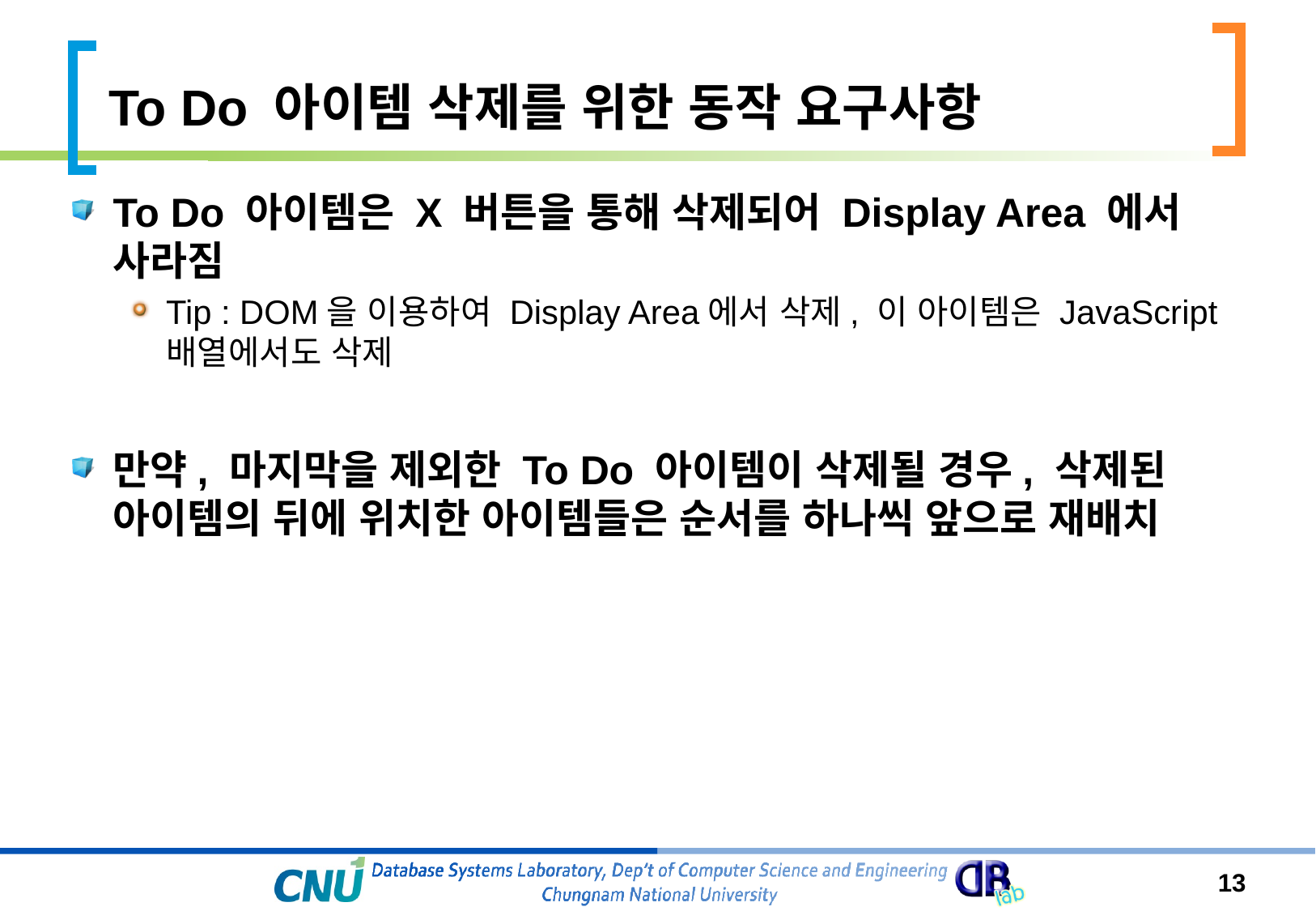

# To Do 아이템 삭제를 위한 동작 요구사항
To Do 아이템은 X 버튼을 통해 삭제되어 Display Area 에서 사라짐
Tip : DOM을 이용하여 Display Area에서 삭제, 이 아이템은 JavaScript 배열에서도 삭제

만약, 마지막을 제외한 To Do 아이템이 삭제될 경우, 삭제된 아이템의 뒤에 위치한 아이템들은 순서를 하나씩 앞으로 재배치

13